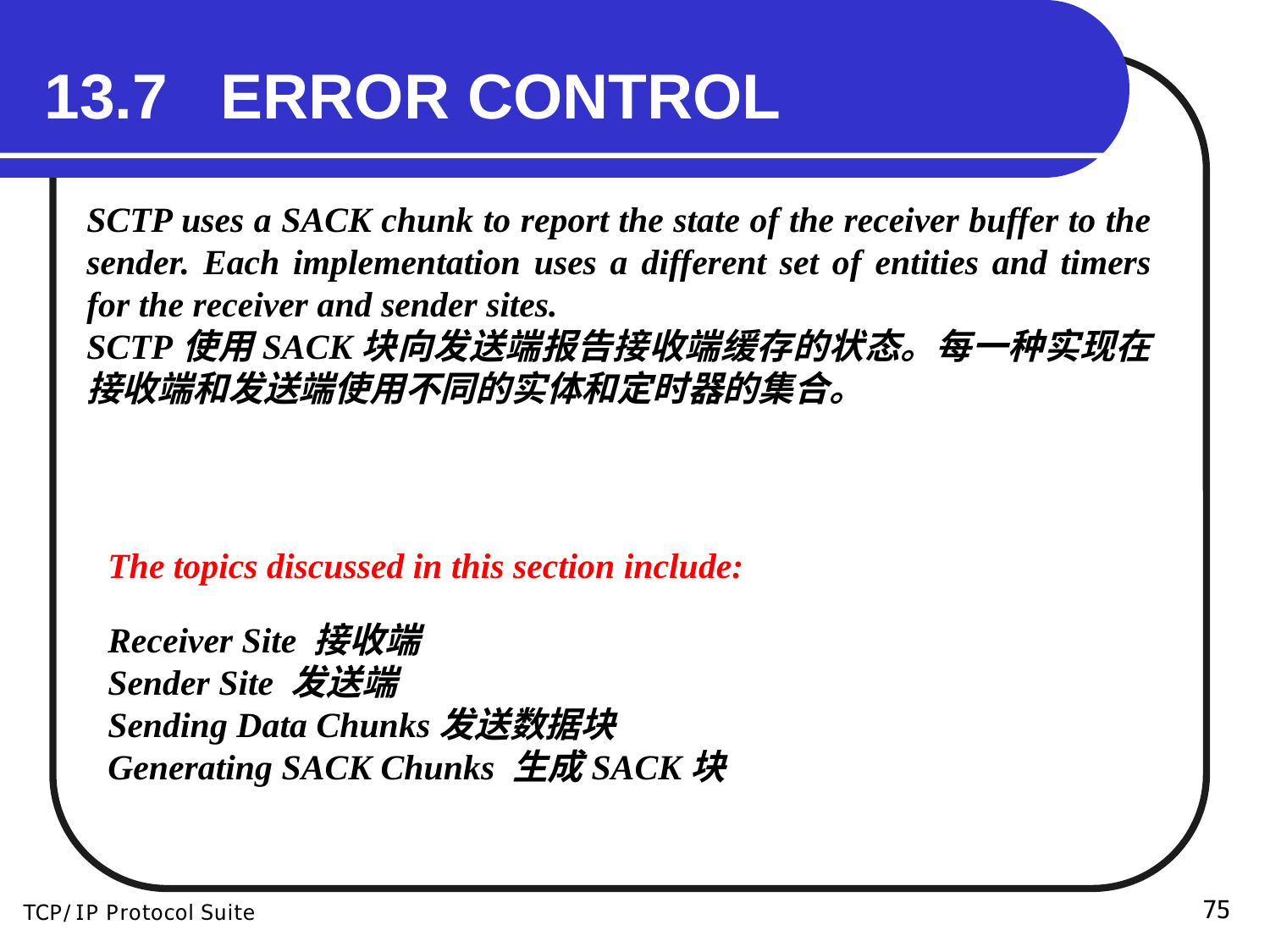

13.7   ERROR CONTROL
SCTP uses a SACK chunk to report the state of the receiver buffer to the sender. Each implementation uses a different set of entities and timers for the receiver and sender sites.
SCTP使用SACK块向发送端报告接收端缓存的状态。每一种实现在接收端和发送端使用不同的实体和定时器的集合。
The topics discussed in this section include:
Receiver Site 接收端
Sender Site 发送端
Sending Data Chunks发送数据块
Generating SACK Chunks 生成SACK块
75
TCP/IP Protocol Suite